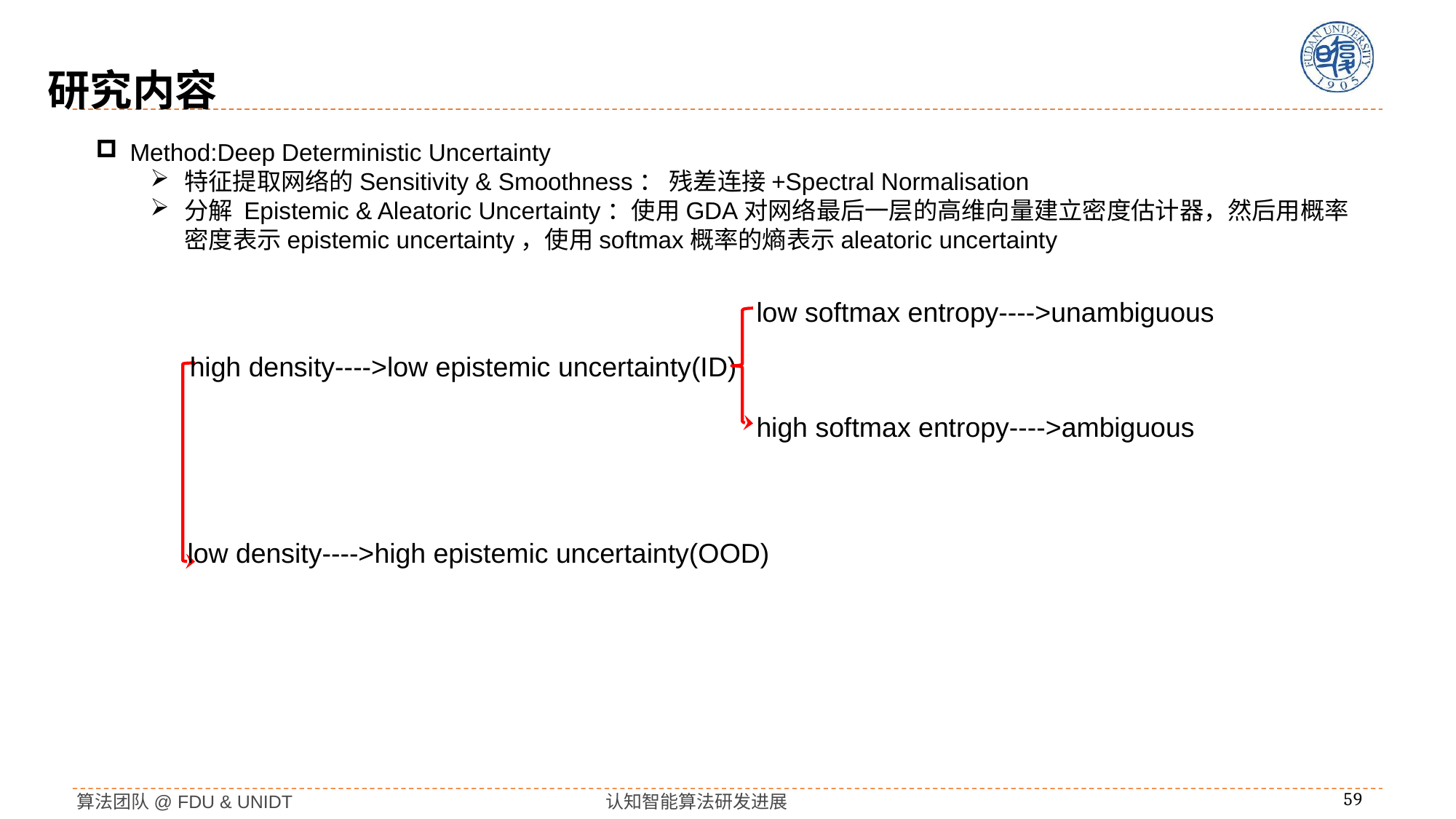

研究内容
Method:Deep Deterministic Uncertainty
特征提取网络的Sensitivity & Smoothness： 残差连接+Spectral Normalisation
分解 Epistemic & Aleatoric Uncertainty：使用GDA对网络最后一层的高维向量建立密度估计器，然后用概率密度表示epistemic uncertainty，使用softmax概率的熵表示aleatoric uncertainty

low softmax entropy---->unambiguous

high density---->low epistemic uncertainty(ID)

high softmax entropy---->ambiguous
low density---->high epistemic uncertainty(OOD)